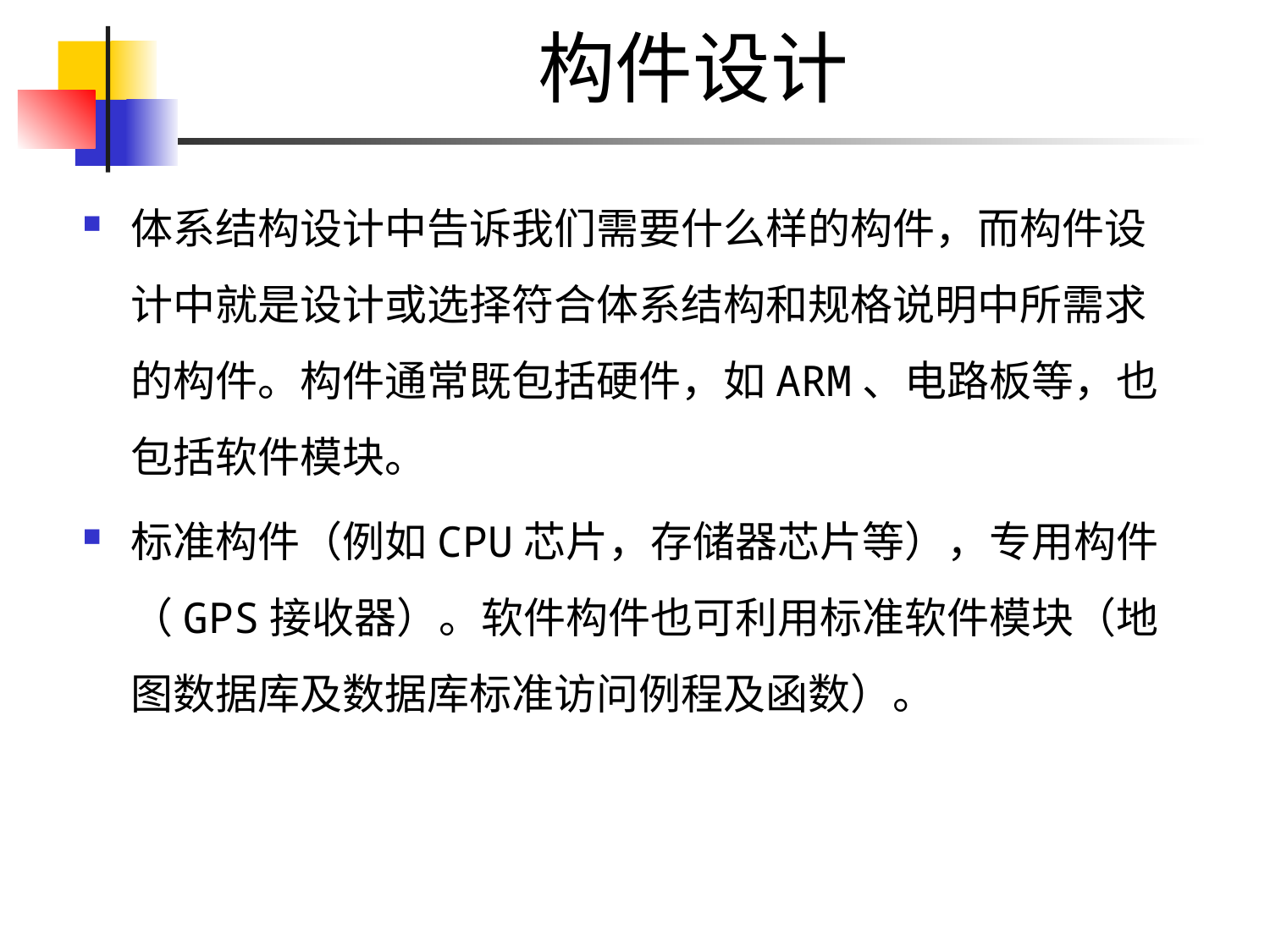

# 构件设计
体系结构设计中告诉我们需要什么样的构件，而构件设计中就是设计或选择符合体系结构和规格说明中所需求的构件。构件通常既包括硬件，如ARM、电路板等，也包括软件模块。
标准构件（例如CPU芯片，存储器芯片等），专用构件（GPS接收器）。软件构件也可利用标准软件模块（地图数据库及数据库标准访问例程及函数）。